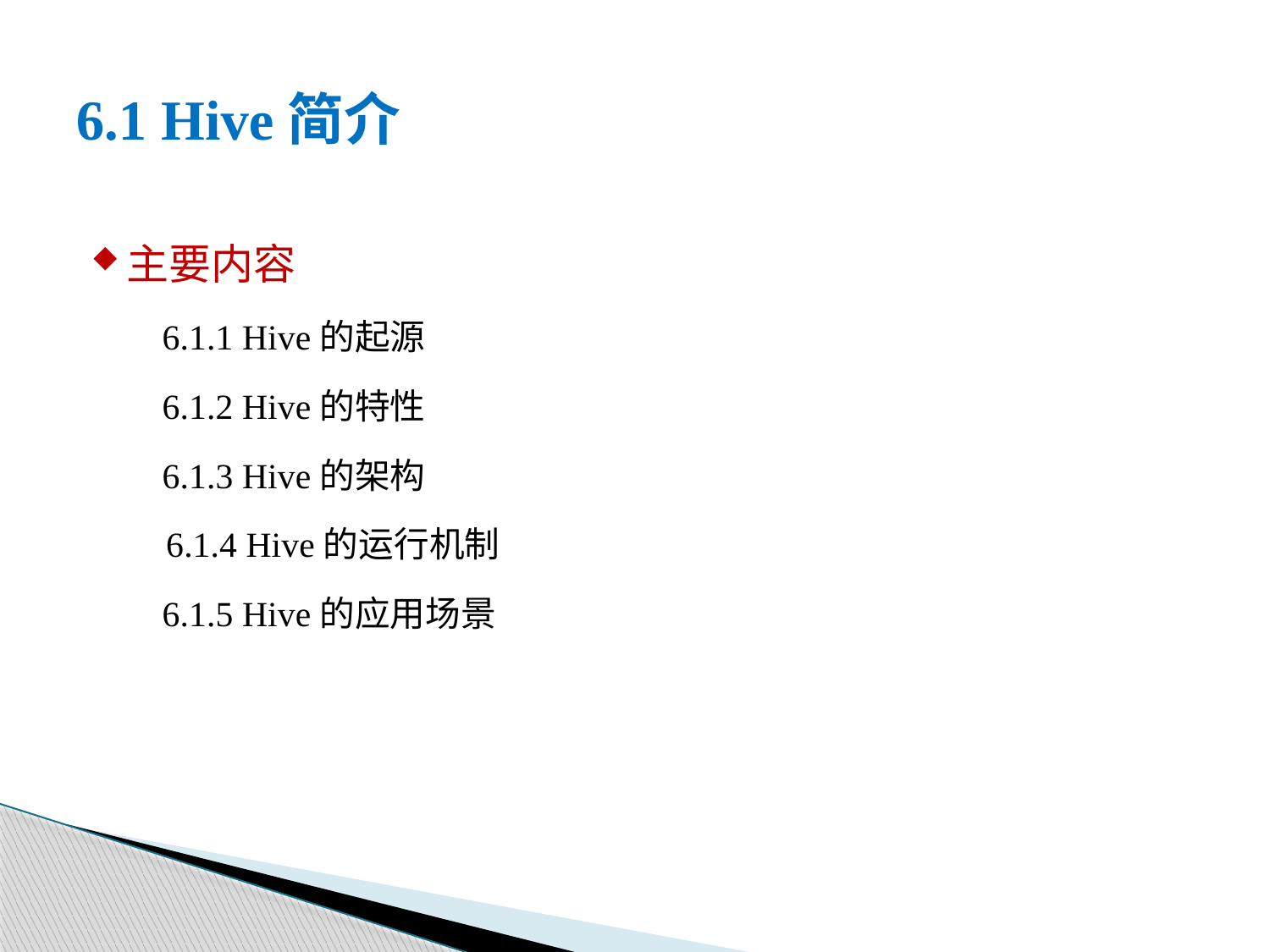

# 6.1 Hive简介
主要内容
	6.1.1 Hive的起源
	6.1.2 Hive的特性
	6.1.3 Hive的架构
    6.1.4 Hive的运行机制
	6.1.5 Hive的应用场景